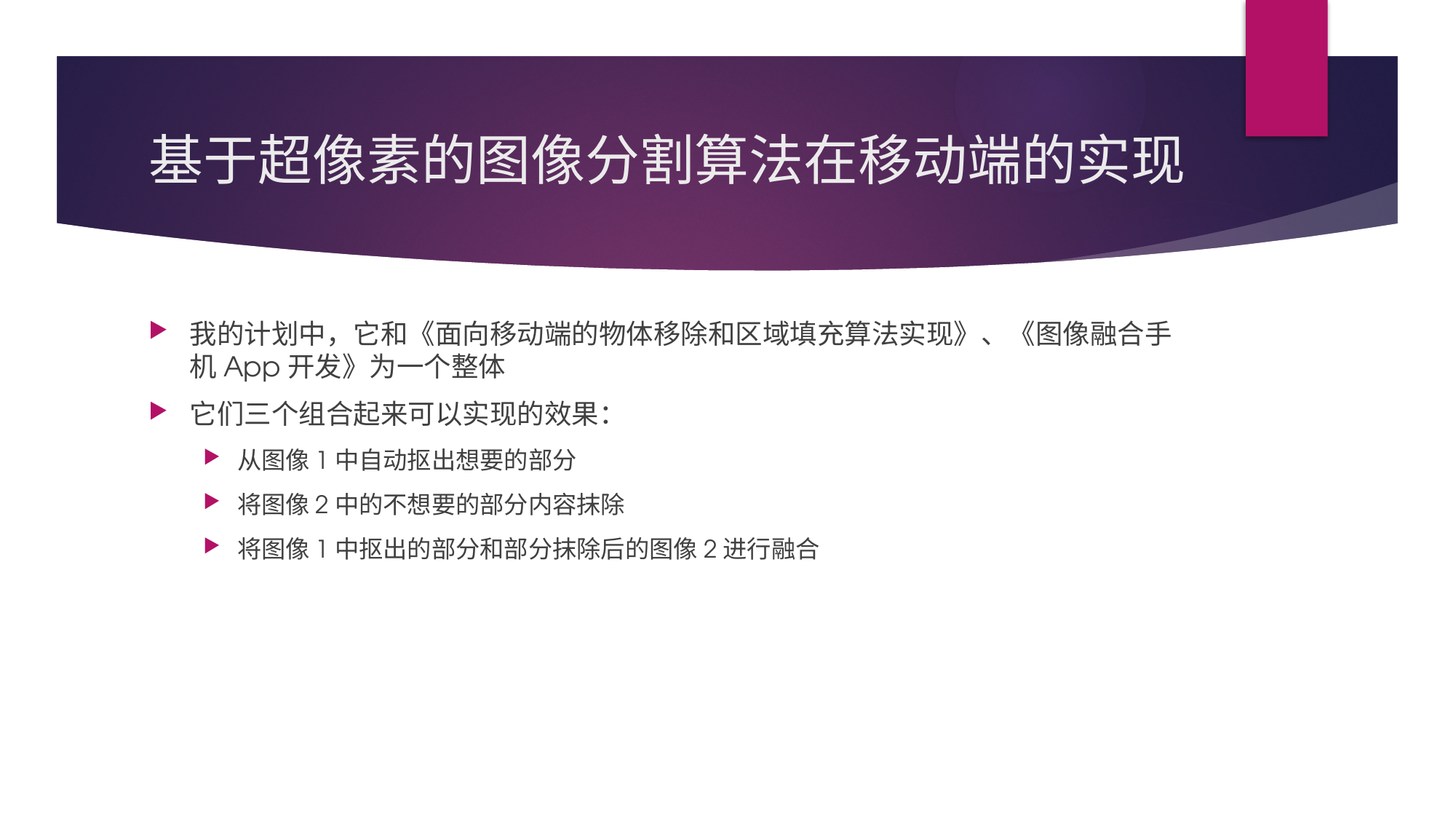

# 基于超像素的图像分割算法在移动端的实现
我的计划中，它和《面向移动端的物体移除和区域填充算法实现》、《图像融合手机App开发》为一个整体
它们三个组合起来可以实现的效果：
从图像1中自动抠出想要的部分
将图像2中的不想要的部分内容抹除
将图像1中抠出的部分和部分抹除后的图像2进行融合